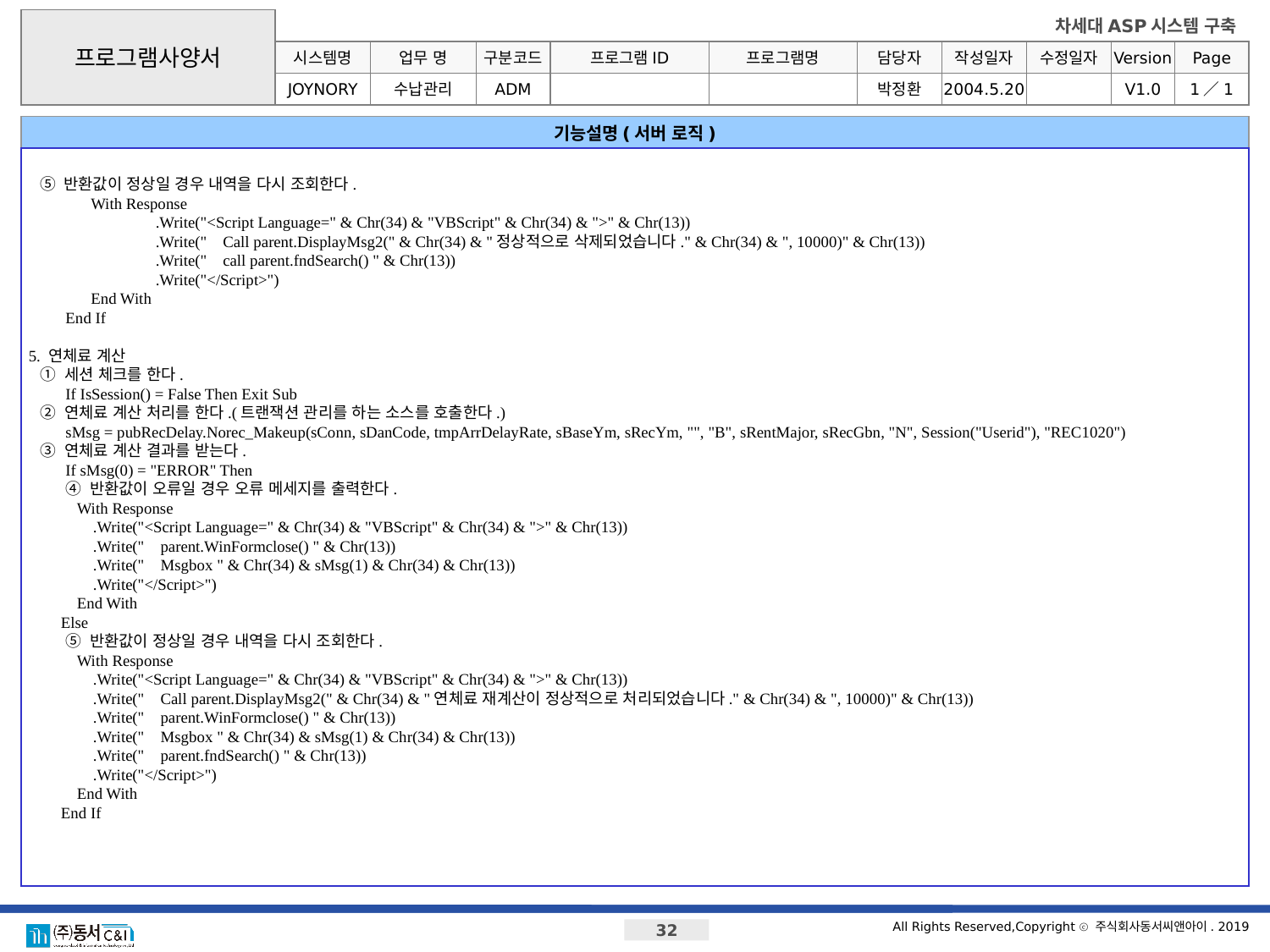

프로그램사양서
시스템명
업무 명
구분코드
프로그램ID
프로그램명
ADM
기능설명(서버 로직)
	⑤ 반환값이 정상일 경우 내역을 다시 조회한다.
            	With Response
                	.Write("<Script Language=" & Chr(34) & "VBScript" & Chr(34) & ">" & Chr(13))
                	.Write("    Call parent.DisplayMsg2(" & Chr(34) & "정상적으로 삭제되었습니다." & Chr(34) & ", 10000)" & Chr(13))
				.Write("    call parent.fndSearch() " & Chr(13))
                	.Write("</Script>")
            	End With
        	End If

5. 연체료 계산
	① 세션 체크를 한다.
		If IsSession() = False Then Exit Sub
	② 연체료 계산 처리를 한다.(트랜잭션 관리를 하는 소스를 호출한다.)
		sMsg = pubRecDelay.Norec_Makeup(sConn, sDanCode, tmpArrDelayRate, sBaseYm, sRecYm, "", "B", sRentMajor, sRecGbn, "N", Session("Userid"), "REC1020")
	③ 연체료 계산 결과를 받는다.
 		If sMsg(0) = "ERROR" Then
		④ 반환값이 오류일 경우 오류 메세지를 출력한다.
            With Response
                .Write("<Script Language=" & Chr(34) & "VBScript" & Chr(34) & ">" & Chr(13))
                .Write("    parent.WinFormclose() " & Chr(13))
                .Write("    Msgbox " & Chr(34) & sMsg(1) & Chr(34) & Chr(13))
                .Write("</Script>")
            End With
        Else
		⑤ 반환값이 정상일 경우 내역을 다시 조회한다.
            With Response
                .Write("<Script Language=" & Chr(34) & "VBScript" & Chr(34) & ">" & Chr(13))
                .Write("    Call parent.DisplayMsg2(" & Chr(34) & "연체료 재계산이 정상적으로 처리되었습니다." & Chr(34) & ", 10000)" & Chr(13))
                .Write("    parent.WinFormclose() " & Chr(13))
                .Write("    Msgbox " & Chr(34) & sMsg(1) & Chr(34) & Chr(13))
                .Write("    parent.fndSearch() " & Chr(13))
                .Write("</Script>")
            End With
        End If